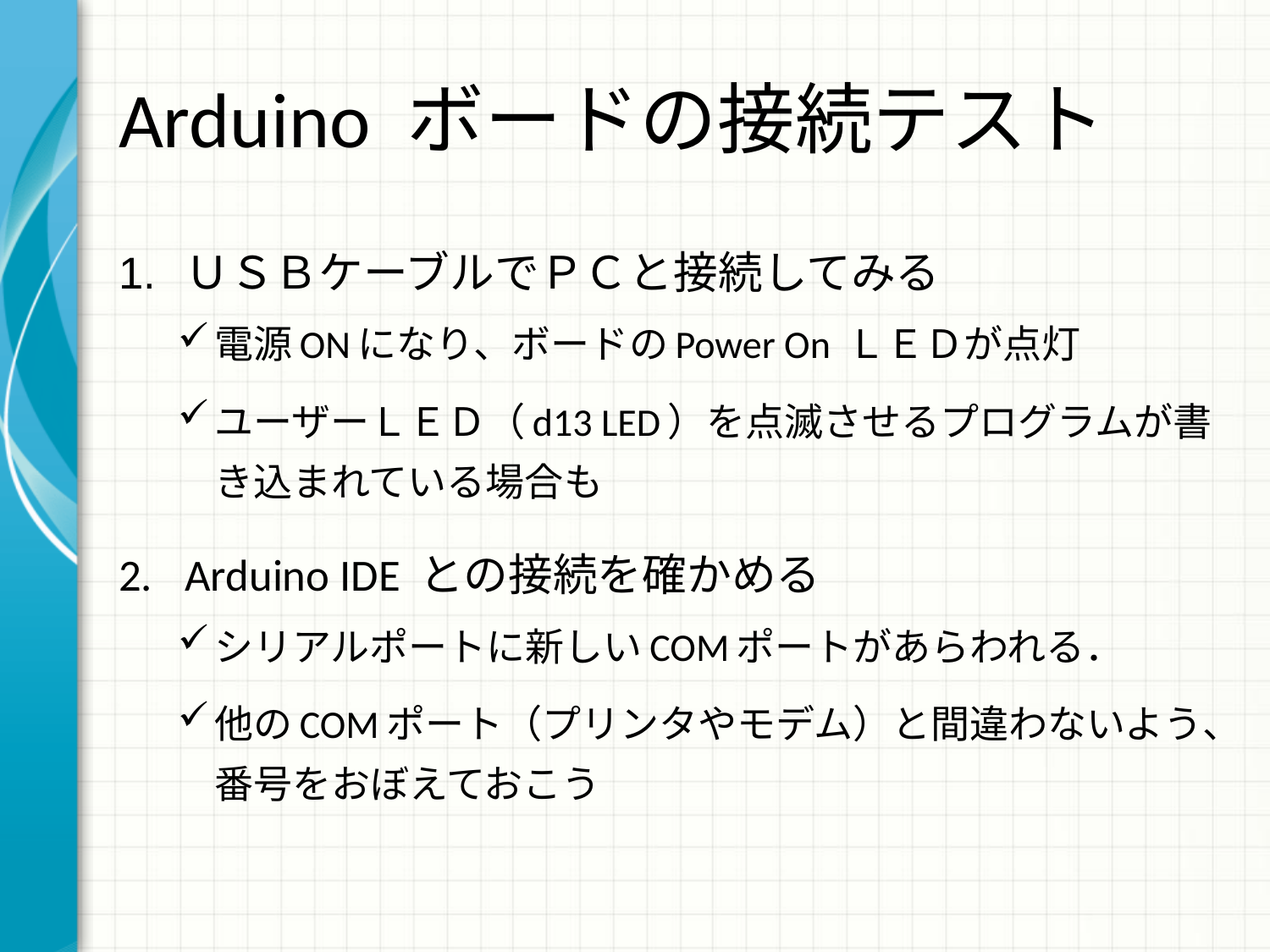

# Arduino ボードの接続テスト
ＵＳＢケーブルでＰＣと接続してみる
電源ONになり、ボードのPower On ＬＥＤが点灯
ユーザーＬＥＤ（d13 LED）を点滅させるプログラムが書き込まれている場合も
Arduino IDE との接続を確かめる
シリアルポートに新しいCOMポートがあらわれる．
他のCOMポート（プリンタやモデム）と間違わないよう、番号をおぼえておこう